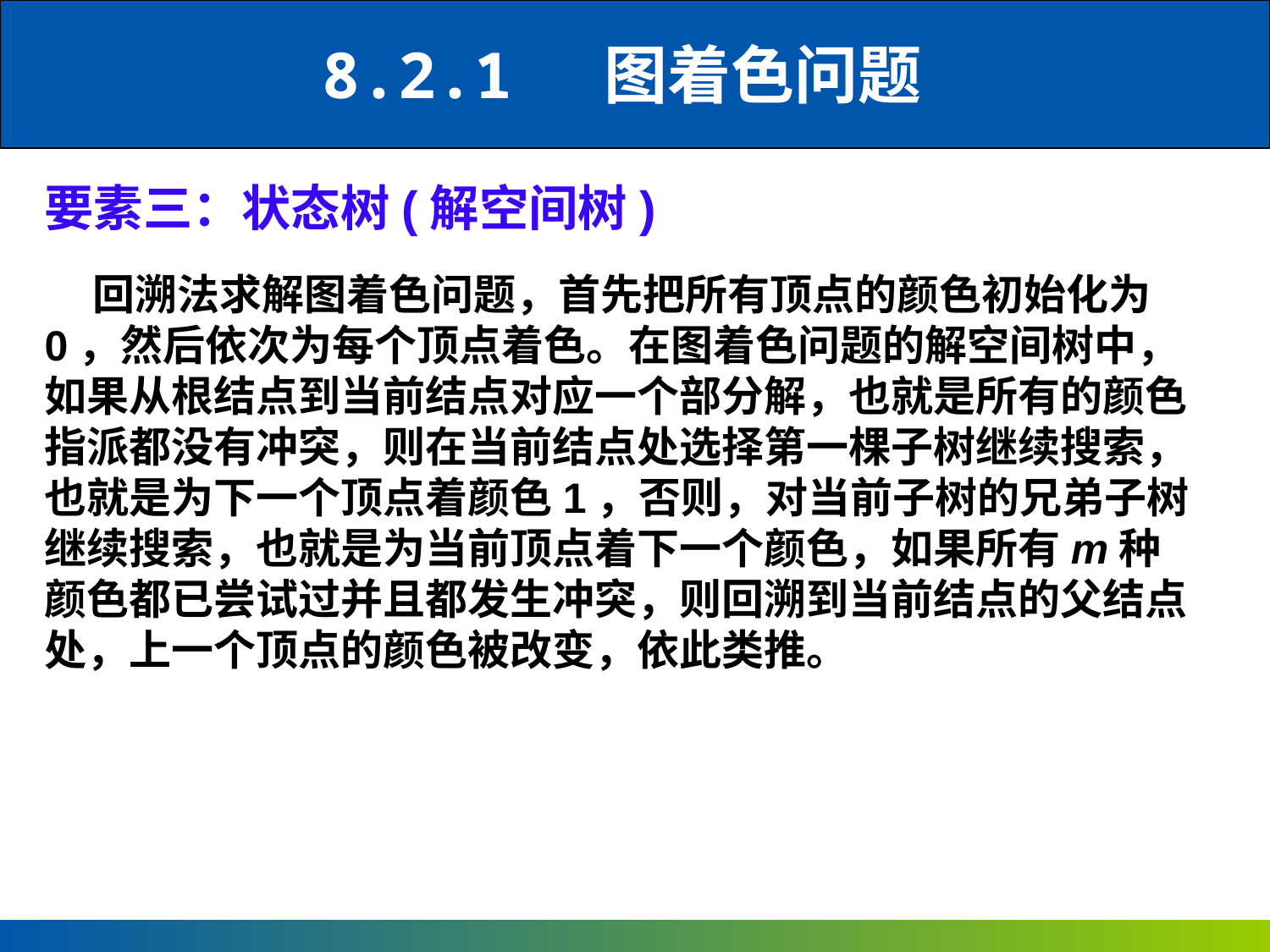

8.2.1  图着色问题
要素三：状态树(解空间树)
    回溯法求解图着色问题，首先把所有顶点的颜色初始化为0，然后依次为每个顶点着色。在图着色问题的解空间树中，如果从根结点到当前结点对应一个部分解，也就是所有的颜色指派都没有冲突，则在当前结点处选择第一棵子树继续搜索，也就是为下一个顶点着颜色1，否则，对当前子树的兄弟子树继续搜索，也就是为当前顶点着下一个颜色，如果所有m种颜色都已尝试过并且都发生冲突，则回溯到当前结点的父结点处，上一个顶点的颜色被改变，依此类推。